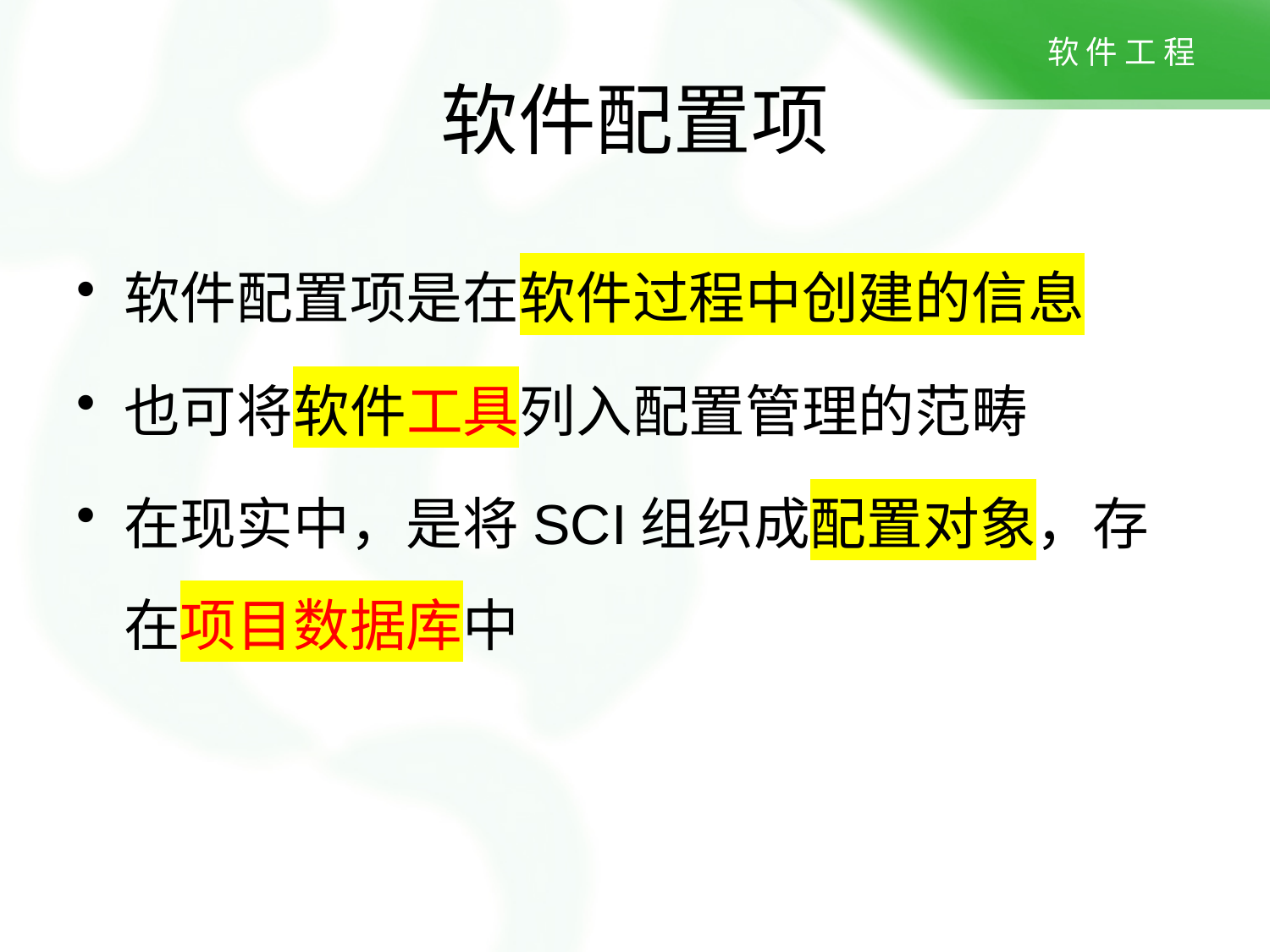

# 软件配置项
软件配置项是在软件过程中创建的信息
也可将软件工具列入配置管理的范畴
在现实中，是将SCI组织成配置对象，存在项目数据库中